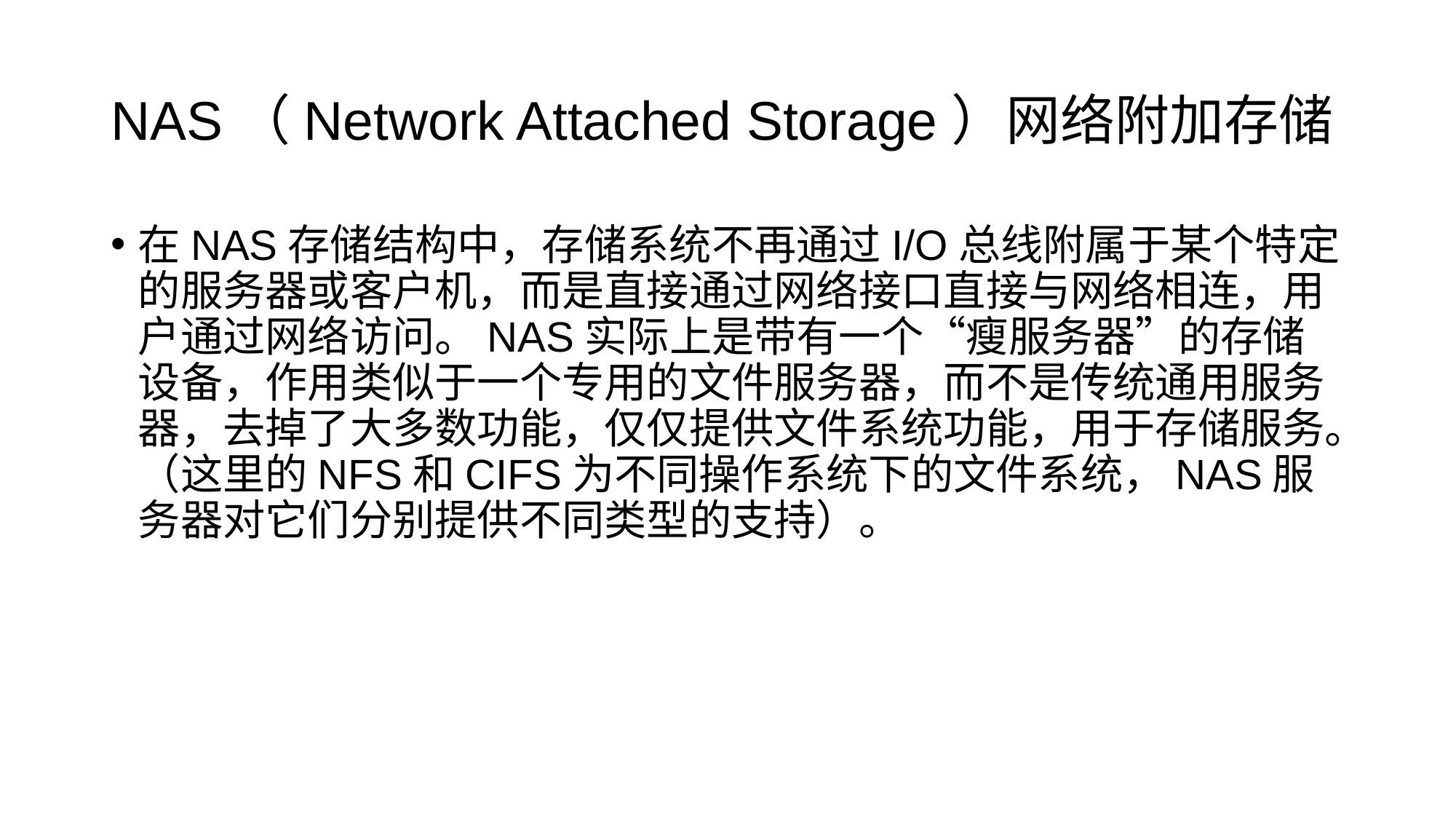

# NAS（Network Attached Storage）网络附加存储
在NAS存储结构中，存储系统不再通过I/O总线附属于某个特定的服务器或客户机，而是直接通过网络接口直接与网络相连，用户通过网络访问。NAS实际上是带有一个“瘦服务器”的存储设备，作用类似于一个专用的文件服务器，而不是传统通用服务器，去掉了大多数功能，仅仅提供文件系统功能，用于存储服务。（这里的NFS和CIFS为不同操作系统下的文件系统，NAS服务器对它们分别提供不同类型的支持）。